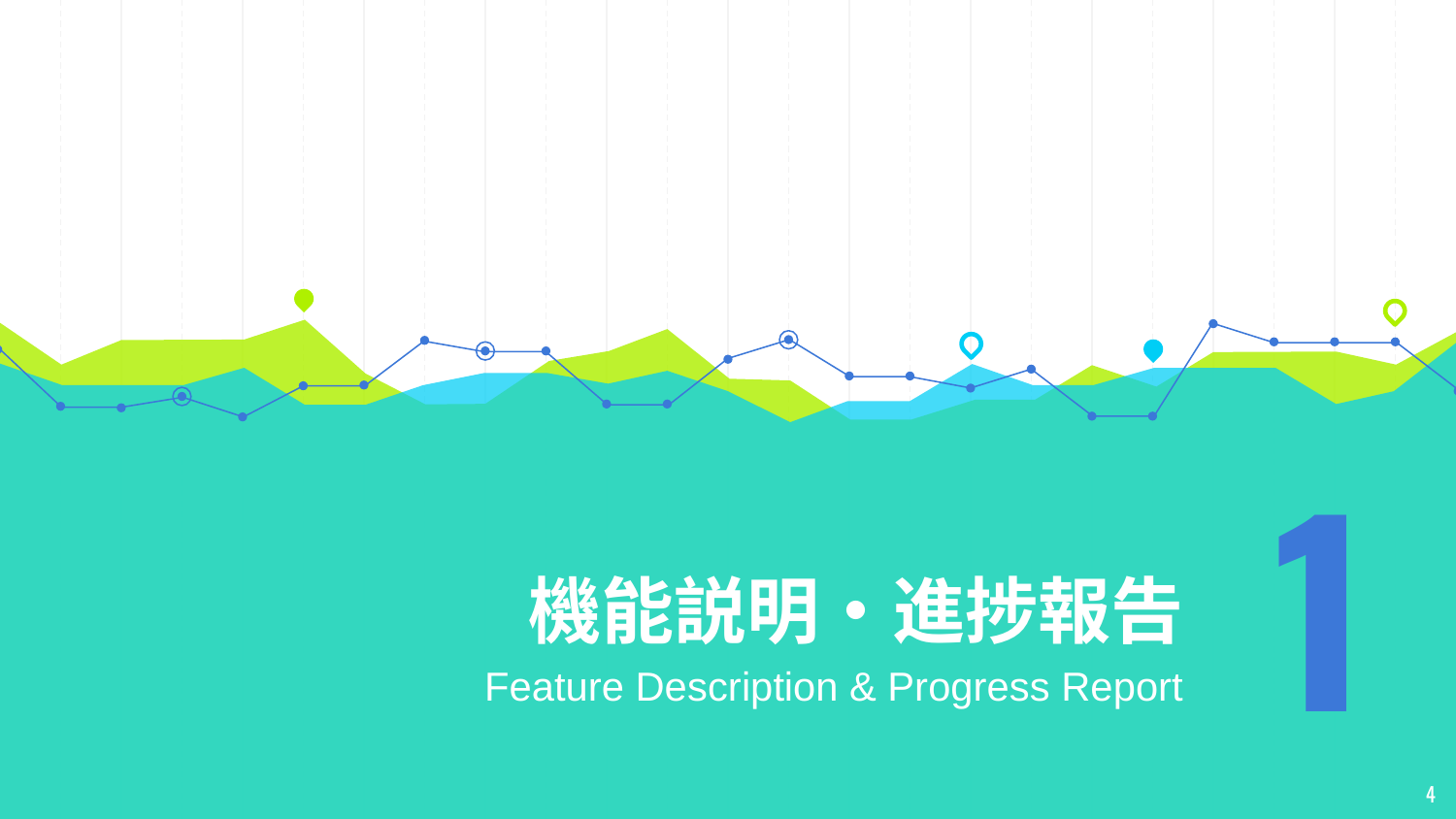

# 機能説明・進捗報告
1
Feature Description & Progress Report
4